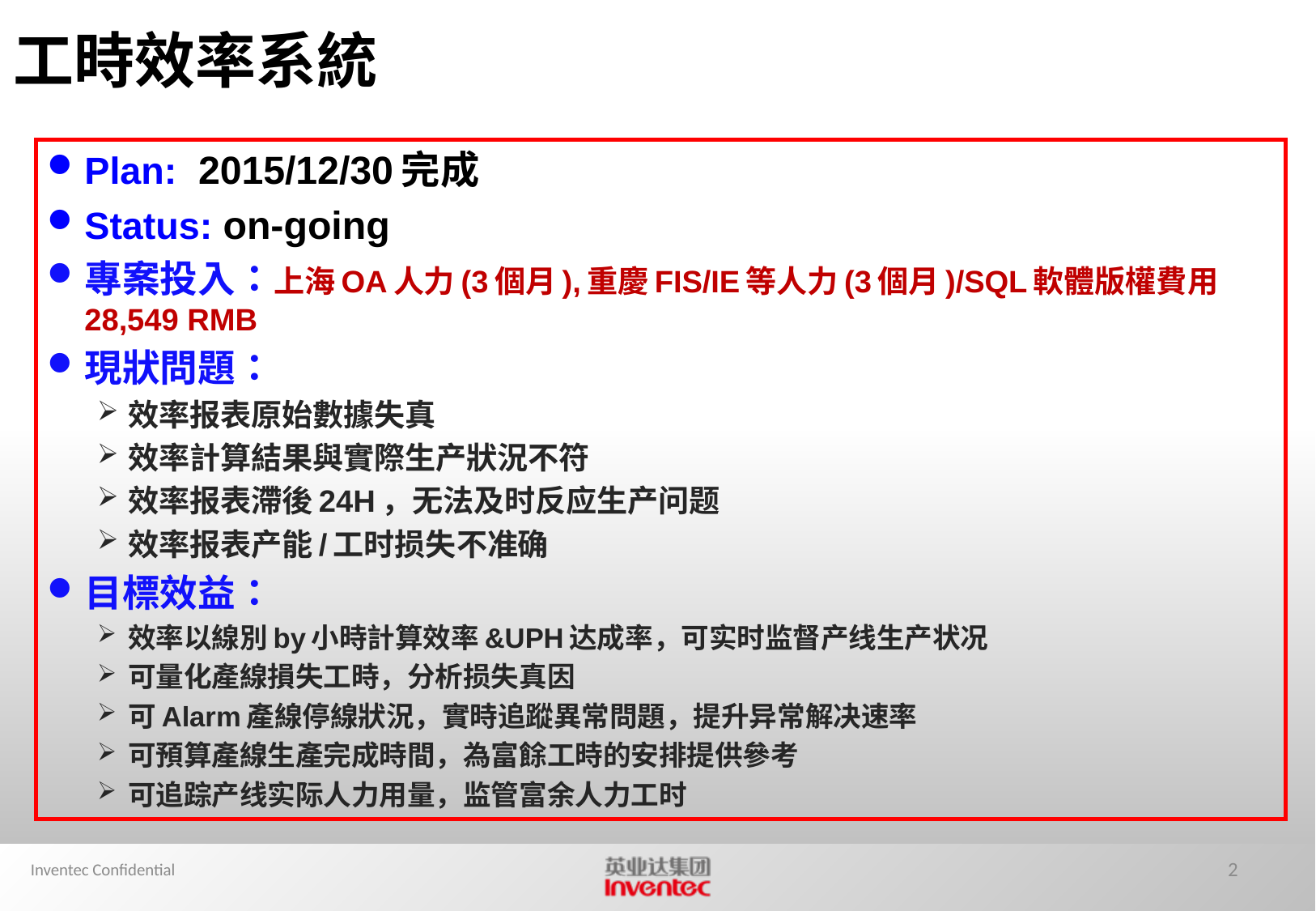

# 工時效率系統
Plan:  2015/12/30完成
Status: on-going
專案投入：上海OA人力(3個月),重慶FIS/IE等人力(3個月)/SQL軟體版權費用28,549 RMB
現狀問題：
效率报表原始數據失真
效率計算結果與實際生产狀況不符
效率报表滯後24H，无法及时反应生产问题
效率报表产能/工时损失不准确
目標效益：
效率以線別by小時計算效率&UPH达成率，可实时监督产线生产状况
可量化產線損失工時，分析损失真因
可Alarm產線停線狀況，實時追蹤異常問題，提升异常解决速率
可預算產線生產完成時間，為富餘工時的安排提供參考
可追踪产线实际人力用量，监管富余人力工时
Inventec Confidential
2